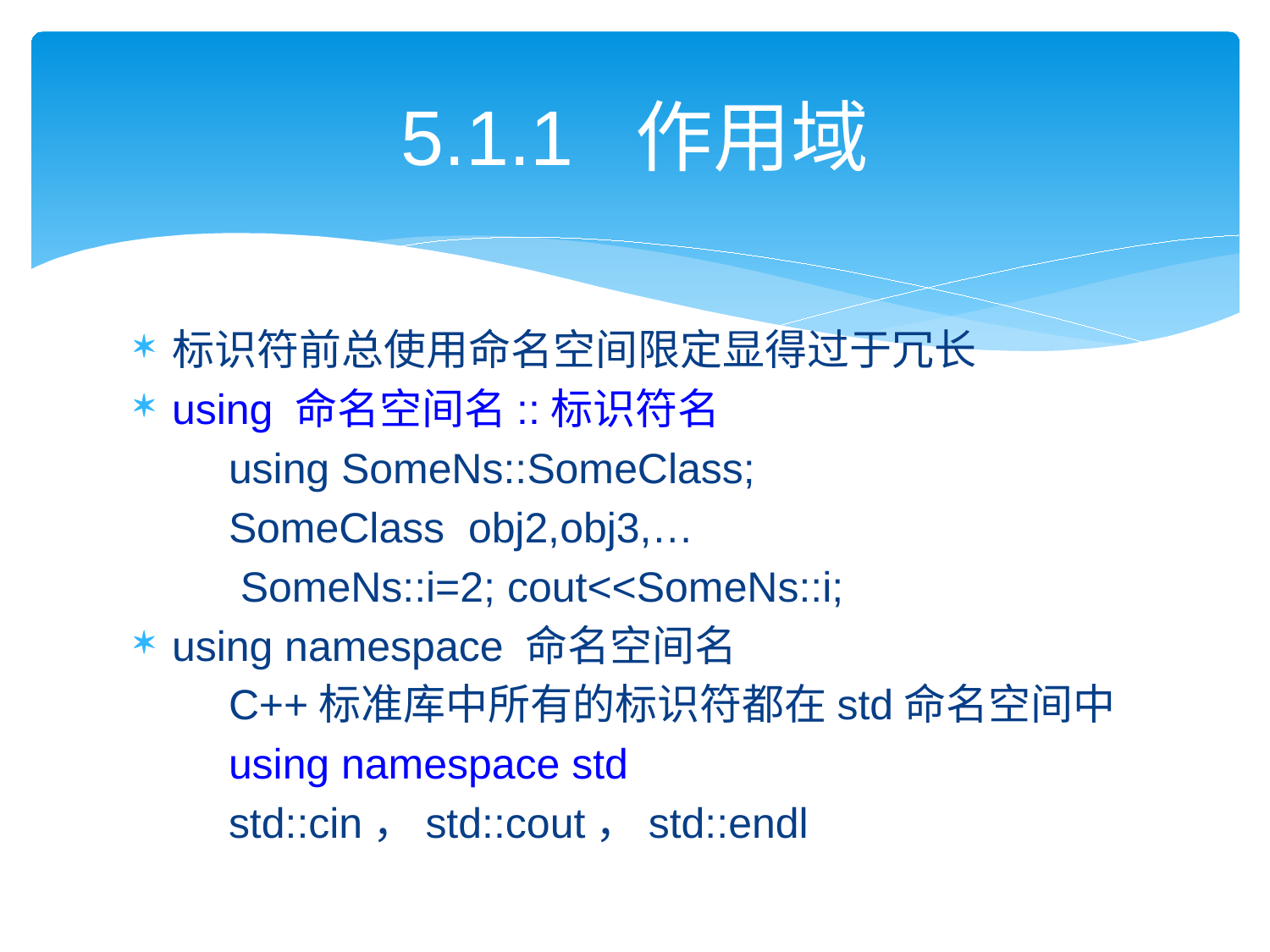

# 5.1.1  作用域
标识符前总使用命名空间限定显得过于冗长
using 命名空间名::标识符名
        using SomeNs::SomeClass;
        SomeClass  obj2,obj3,…
         SomeNs::i=2; cout<<SomeNs::i;
using namespace 命名空间名
        C++标准库中所有的标识符都在std命名空间中
        using namespace std
        std::cin，std::cout，std::endl